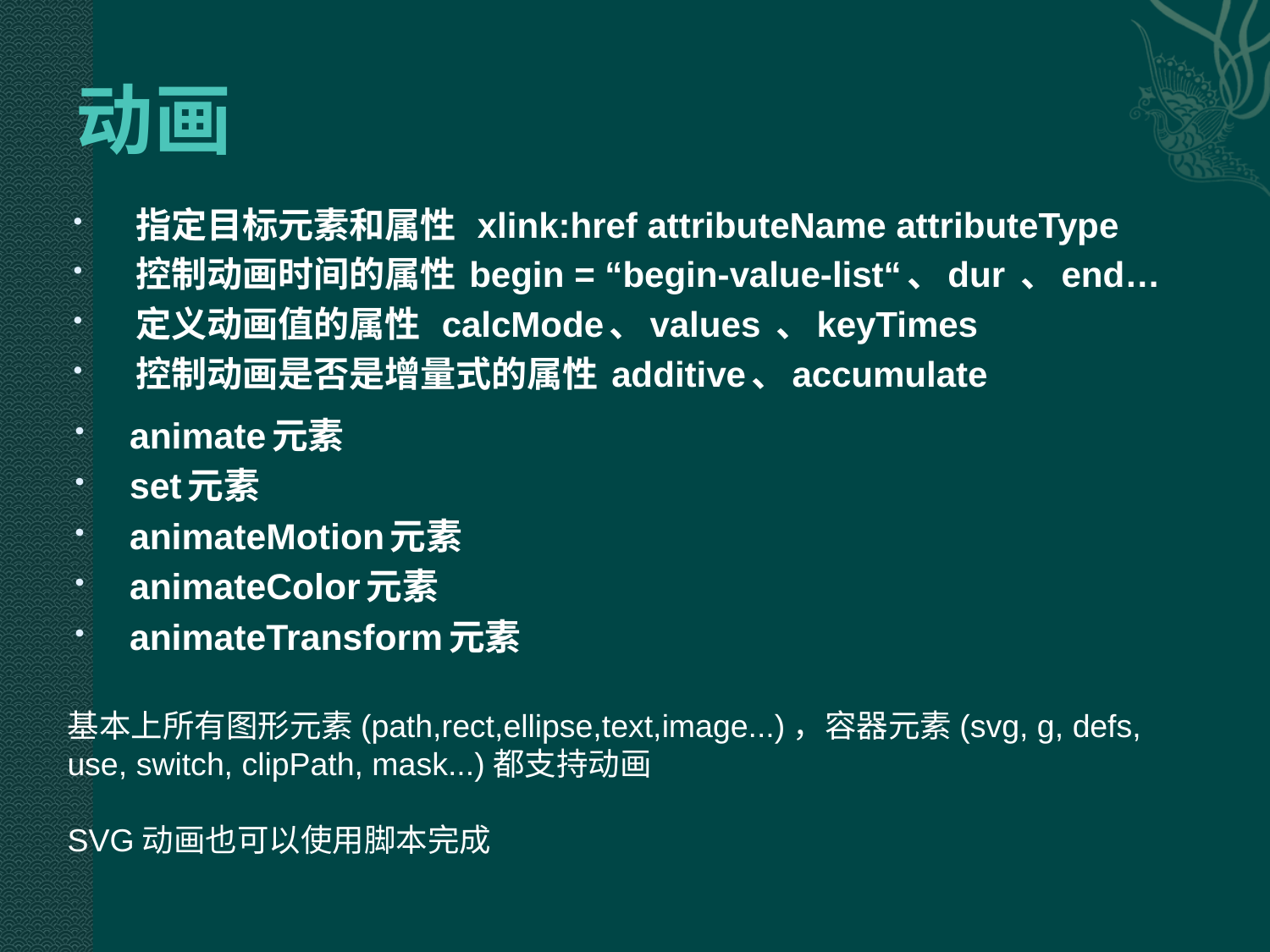

# 动画
 指定目标元素和属性  xlink:href attributeName attributeType
 控制动画时间的属性 begin = “begin-value-list“、dur 、end…
 定义动画值的属性  calcMode、values 、keyTimes
 控制动画是否是增量式的属性 additive、accumulate
 animate元素
 set元素
 animateMotion元素
 animateColor元素
 animateTransform元素
基本上所有图形元素(path,rect,ellipse,text,image...)，容器元素(svg, g, defs, use, switch, clipPath, mask...)都支持动画

SVG动画也可以使用脚本完成